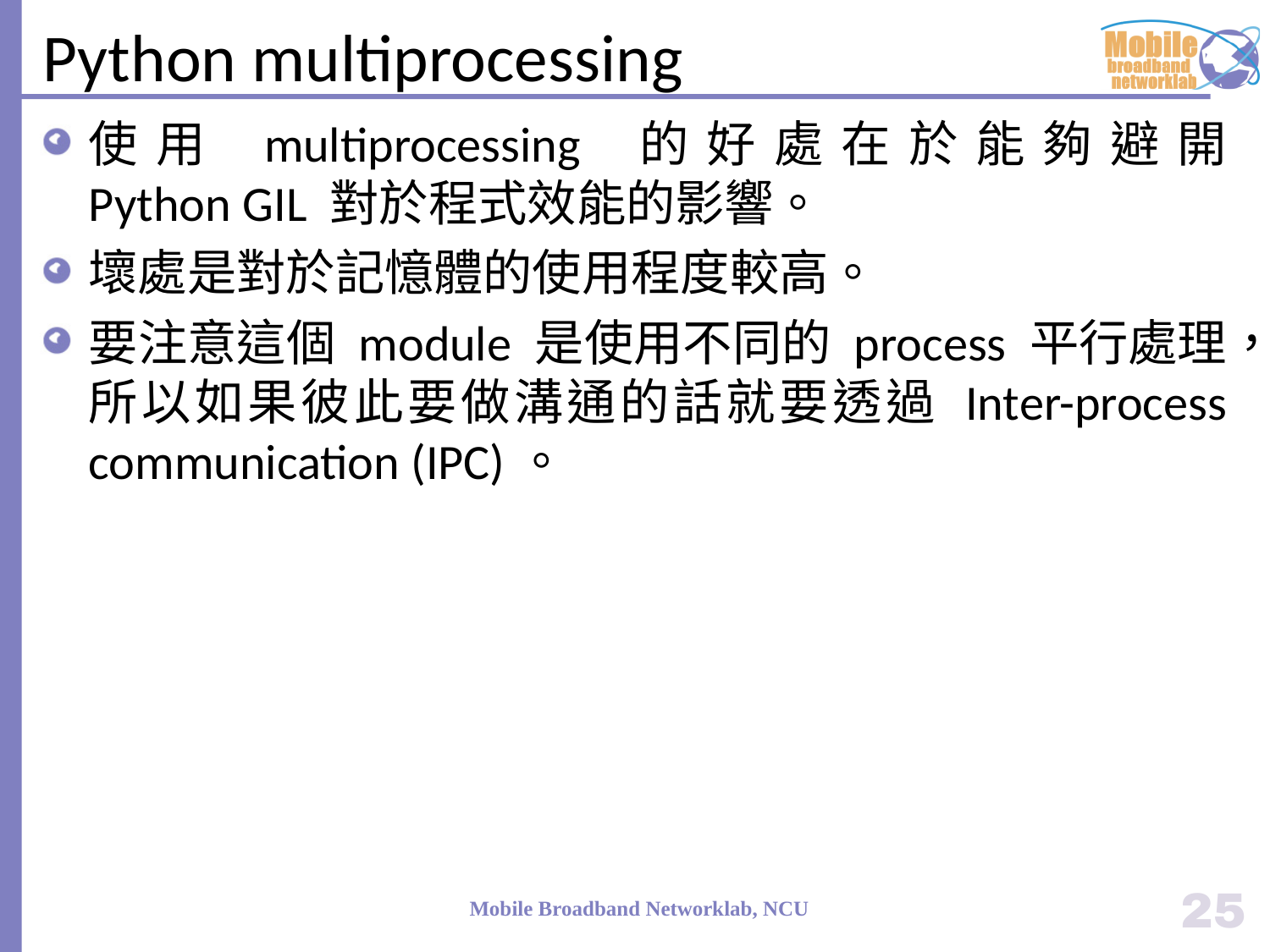

# Python multiprocessing
使用 multiprocessing 的好處在於能夠避開 Python GIL 對於程式效能的影響。
壞處是對於記憶體的使用程度較高。
要注意這個 module 是使用不同的 process 平行處理，所以如果彼此要做溝通的話就要透過 Inter-process communication (IPC)。
25